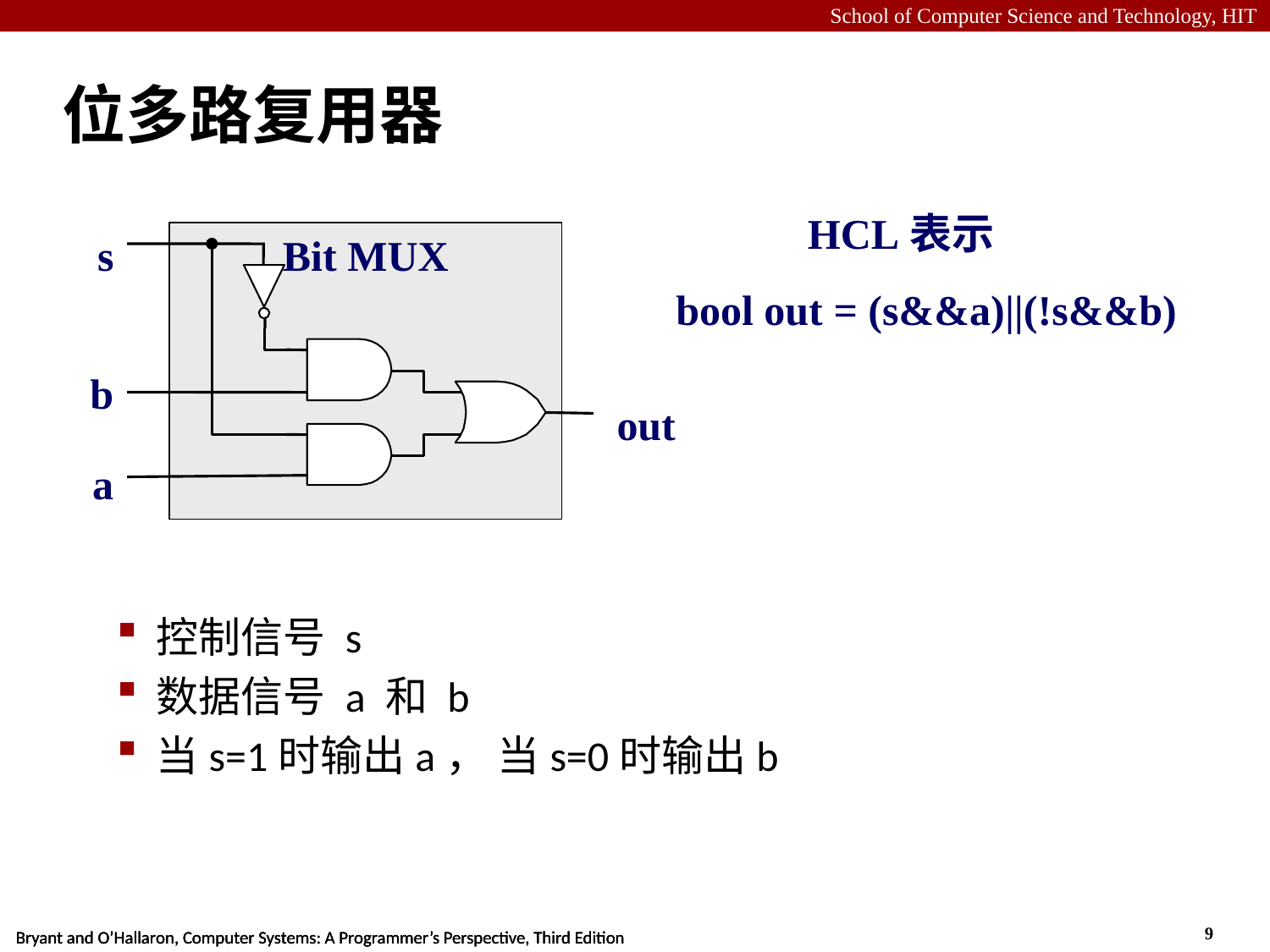

# 位多路复用器
HCL表示
Bit MUX
s

bool out = (s&&a)||(!s&&b)

b

out

a

控制信号 s
数据信号 a 和 b
当s=1时输出a， 当s=0时输出b